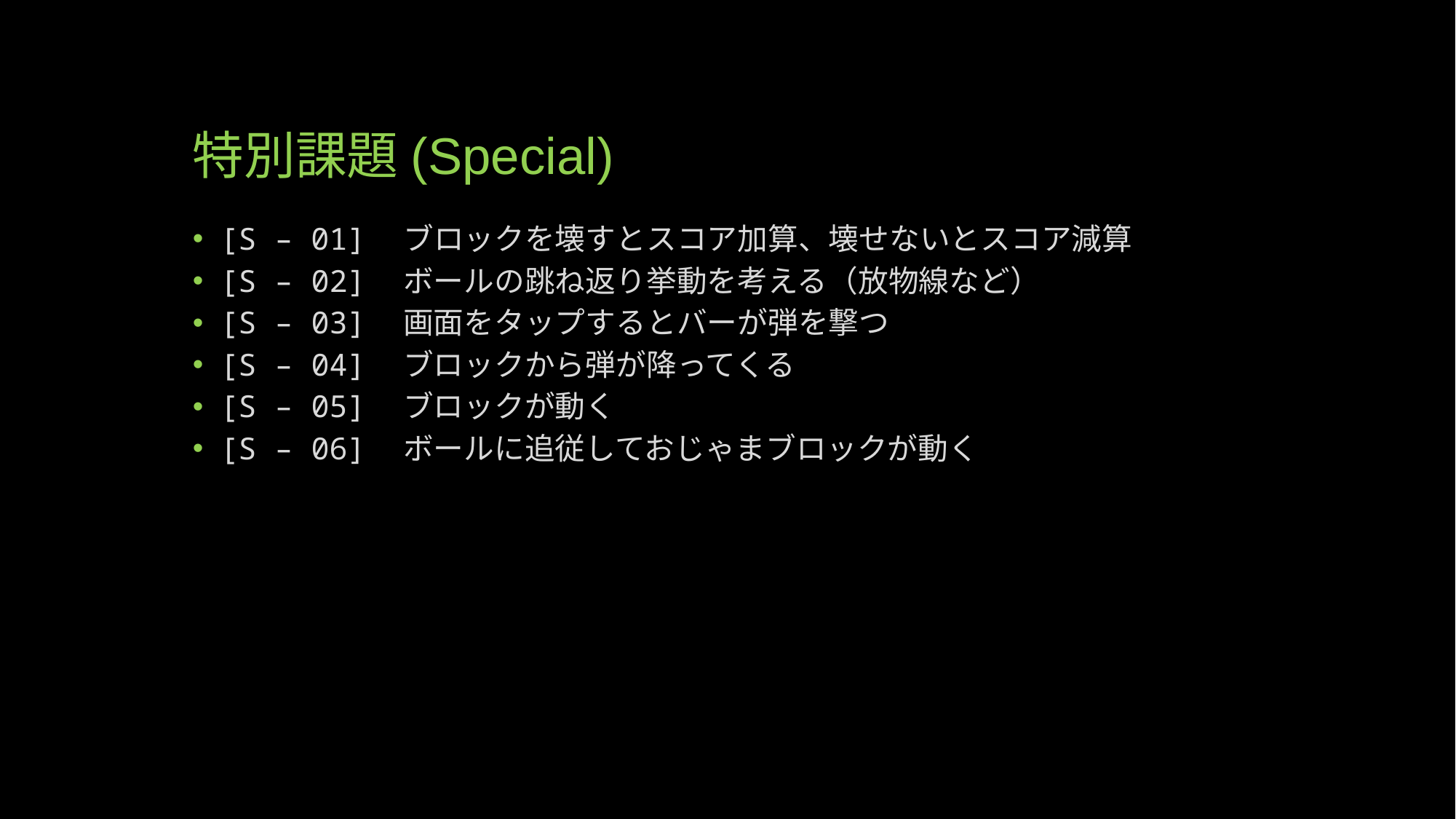

# 特別課題(Special)
[S – 01]　ブロックを壊すとスコア加算、壊せないとスコア減算
[S – 02]　ボールの跳ね返り挙動を考える（放物線など）
[S – 03]　画面をタップするとバーが弾を撃つ
[S – 04]　ブロックから弾が降ってくる
[S – 05]　ブロックが動く
[S – 06]　ボールに追従しておじゃまブロックが動く